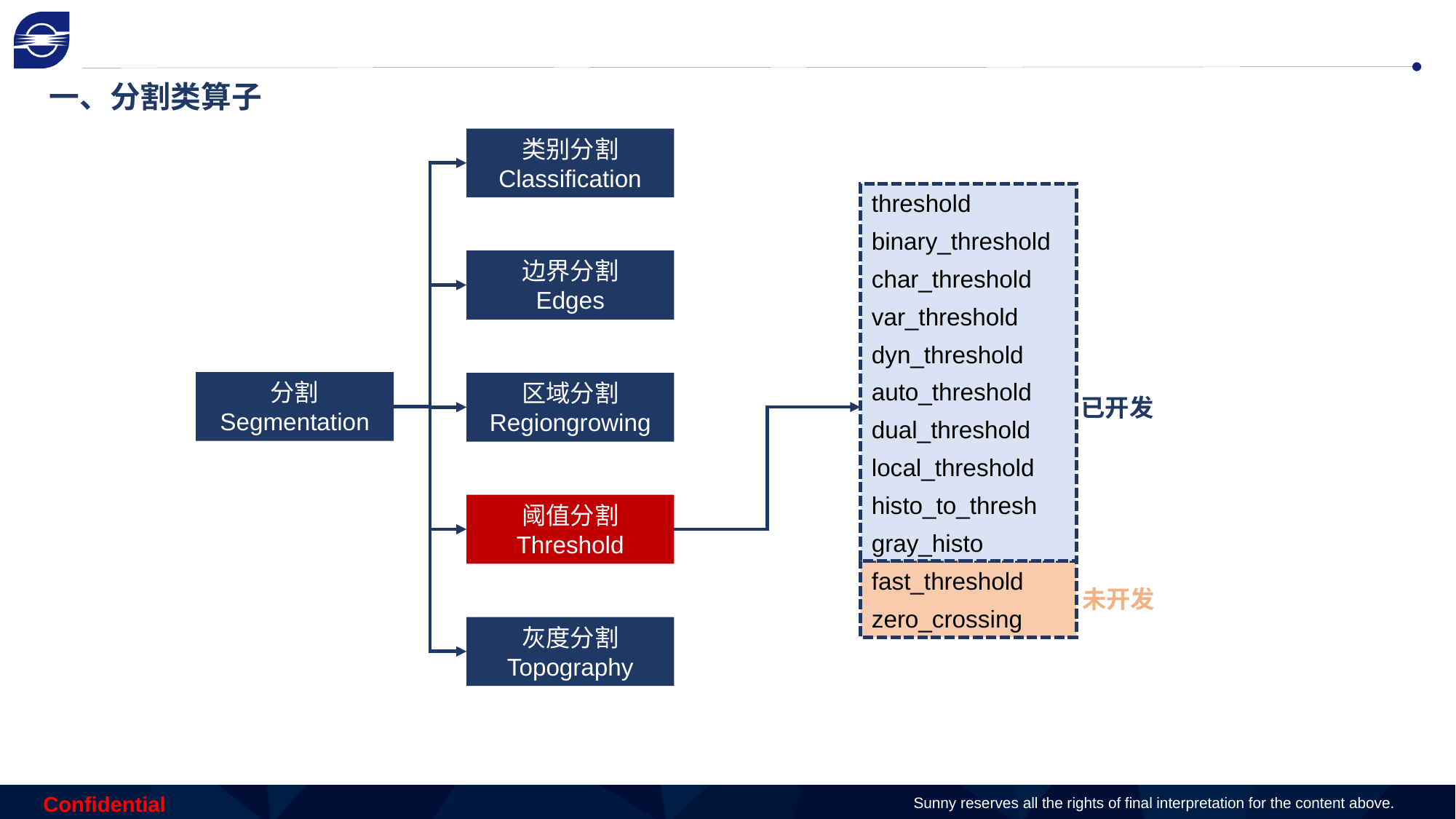

一、分割类算子
类别分割
Classification
threshold
binary_threshold
char_threshold
var_threshold
dyn_threshold
auto_threshold
dual_threshold
local_threshold
histo_to_thresh
gray_histo
fast_threshold
zero_crossing

边界分割
Edges
分割
Segmentation
区域分割
Regiongrowing
已开发
阈值分割
Threshold
未开发
灰度分割
Topography